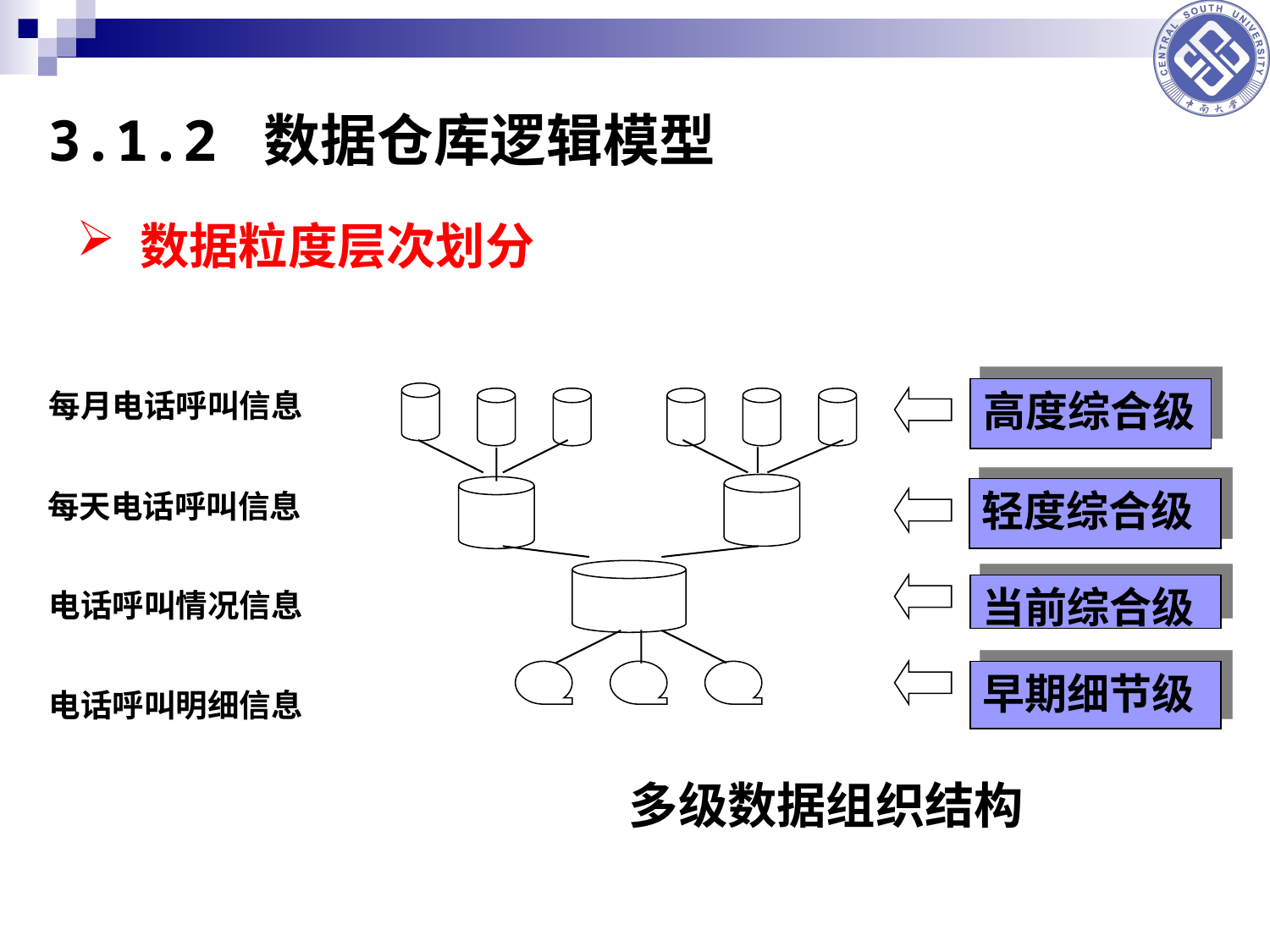

3.1.2 数据仓库逻辑模型
数据粒度层次划分
高度综合级

轻度综合级

当前综合级

早期细节级
多级数据组织结构
每月电话呼叫信息
每天电话呼叫信息
电话呼叫情况信息
电话呼叫明细信息